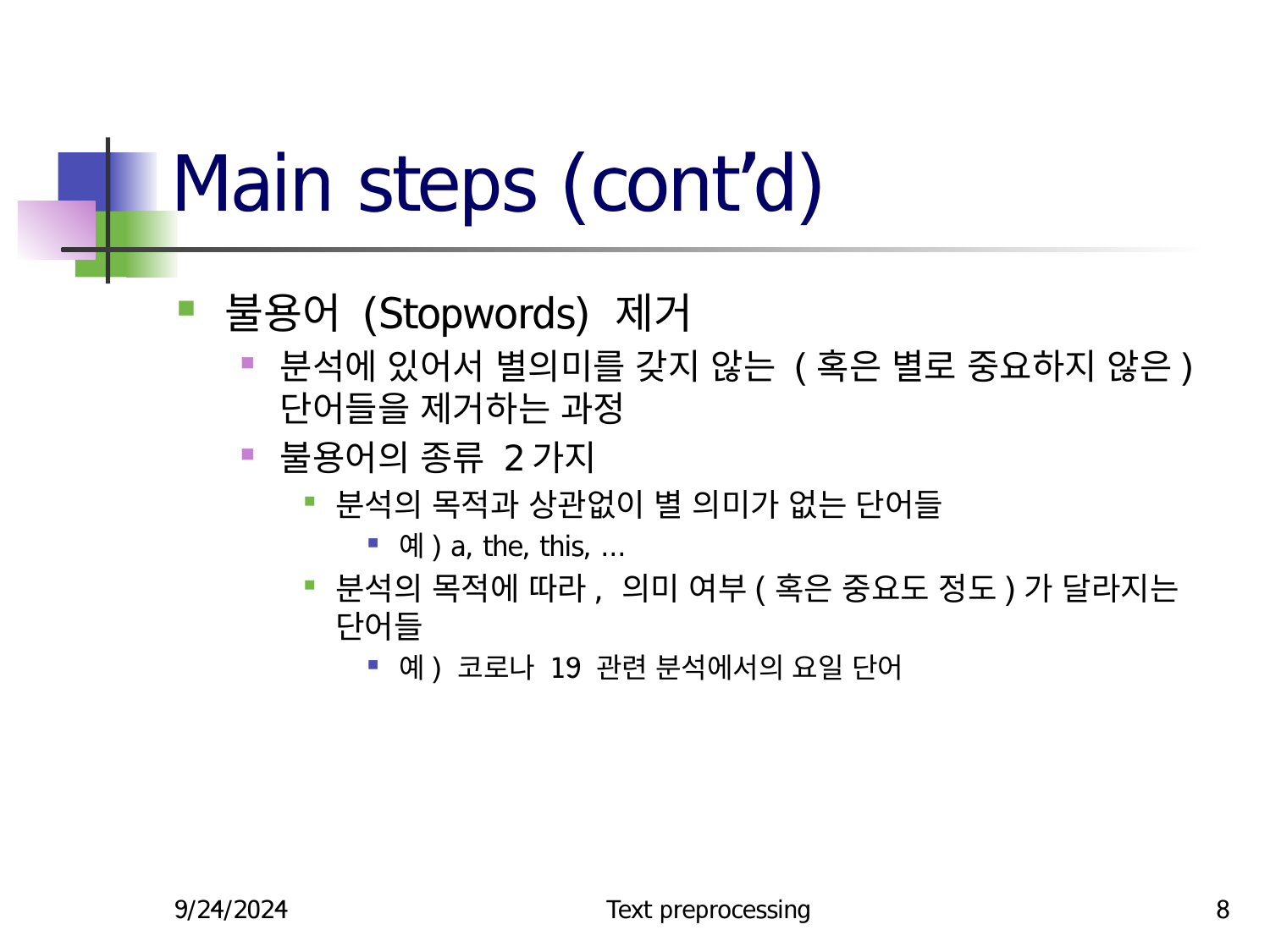

# Main steps (cont’d)
불용어 (Stopwords) 제거
분석에 있어서 별의미를 갖지 않는 (혹은 별로 중요하지 않은) 단어들을 제거하는 과정
불용어의 종류 2가지
분석의 목적과 상관없이 별 의미가 없는 단어들
예) a, the, this, ...
분석의 목적에 따라, 의미 여부(혹은 중요도 정도)가 달라지는 단어들
예) 코로나 19 관련 분석에서의 요일 단어

9/24/2024
Text preprocessing
8